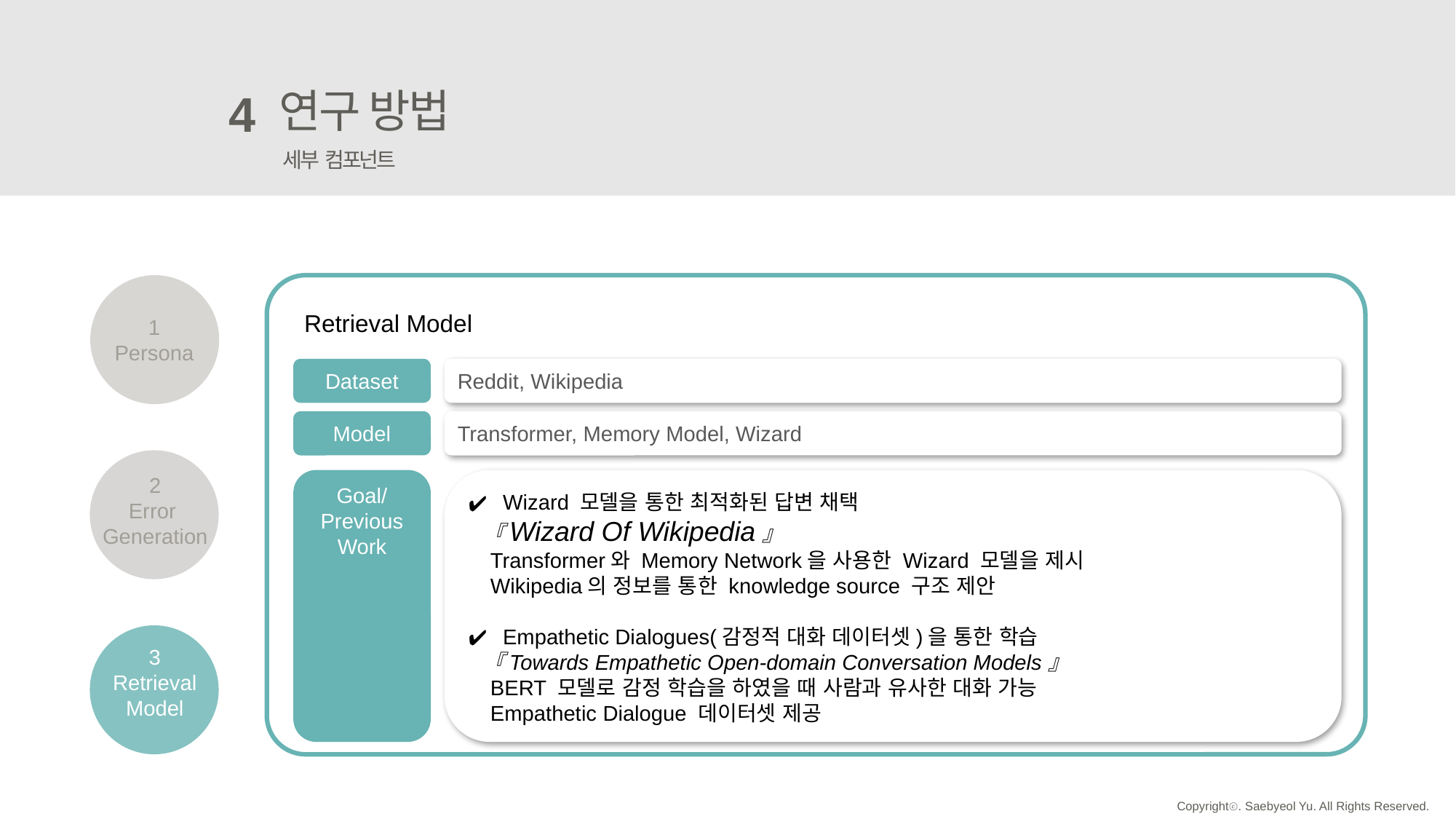

연구 방법
4
세부  컴포넌트

1
Persona

2
Error
Generation

3
Retrieval
Model
Retrieval Model
Dataset
Reddit, Wikipedia
Model
Transformer, Memory Model, Wizard
Goal/
Previous
Work
Wizard 모델을 통한 최적화된 답변 채택
『Wizard Of Wikipedia』
Transformer와 Memory Network을 사용한 Wizard 모델을 제시
Wikipedia의 정보를 통한 knowledge source 구조 제안

Empathetic Dialogues(감정적 대화 데이터셋)을 통한 학습
『Towards Empathetic Open-domain Conversation Models』
BERT 모델로 감정 학습을 하였을 때 사람과 유사한 대화 가능
Empathetic Dialogue 데이터셋 제공